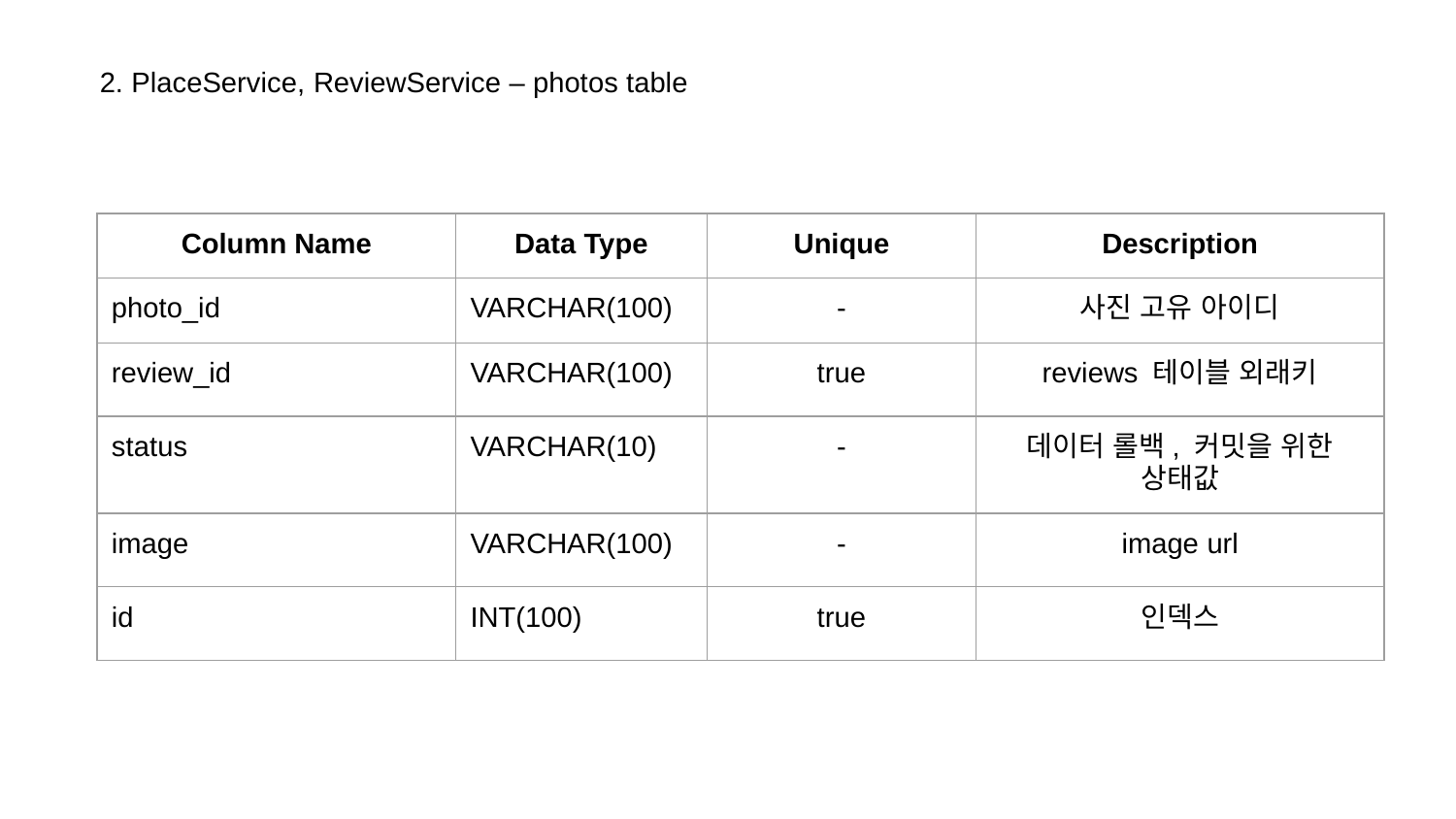

2. PlaceService, ReviewService – photos table
| Column Name | Data Type | Unique | Description |
| --- | --- | --- | --- |
| photo\_id | VARCHAR(100) | - | 사진 고유 아이디 |
| review\_id | VARCHAR(100) | true | reviews 테이블 외래키 |
| status | VARCHAR(10) | - | 데이터 롤백, 커밋을 위한 상태값 |
| image | VARCHAR(100) | - | image url |
| id | INT(100) | true | 인덱스 |